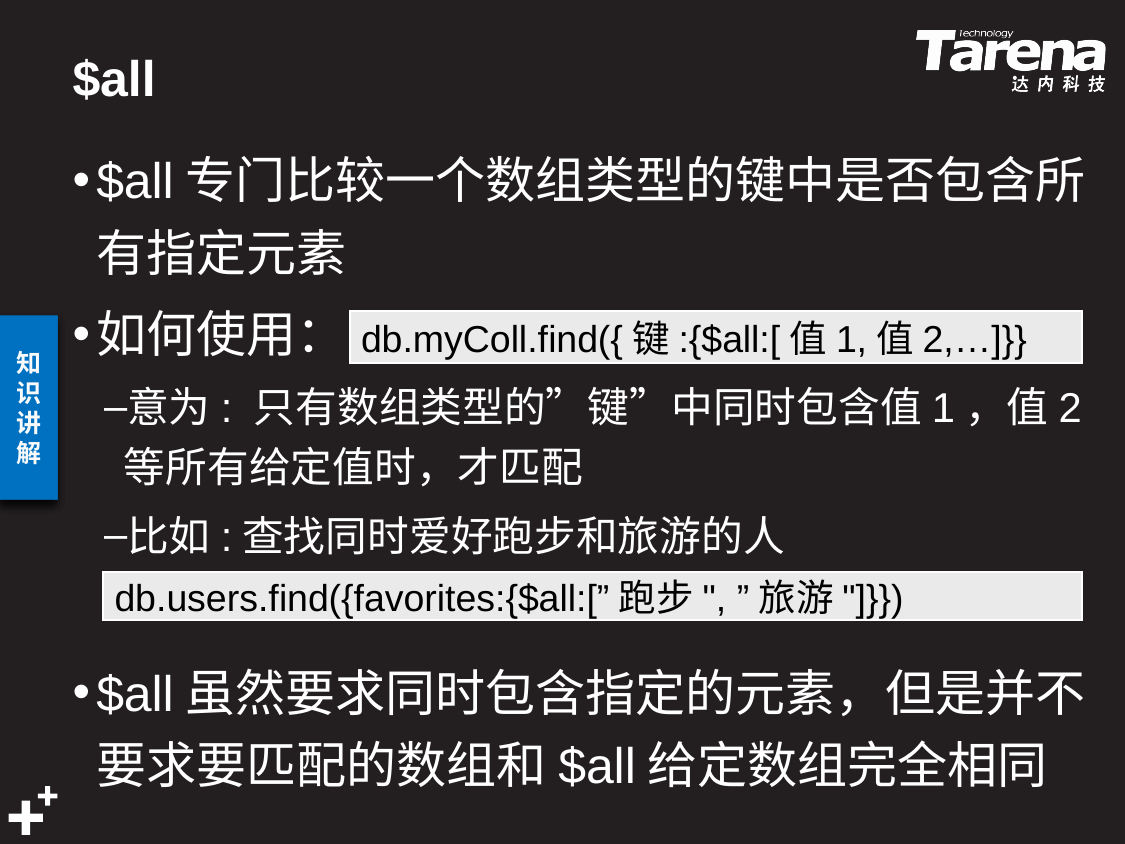

# $all
$all专门比较一个数组类型的键中是否包含所有指定元素
如何使用：
意为: 只有数组类型的”键”中同时包含值1，值2等所有给定值时，才匹配
比如:查找同时爱好跑步和旅游的人

$all虽然要求同时包含指定的元素，但是并不要求要匹配的数组和$all给定数组完全相同
db.myColl.find({键:{$all:[值1,值2,…]}}
db.users.find({favorites:{$all:[”跑步", ”旅游"]}})